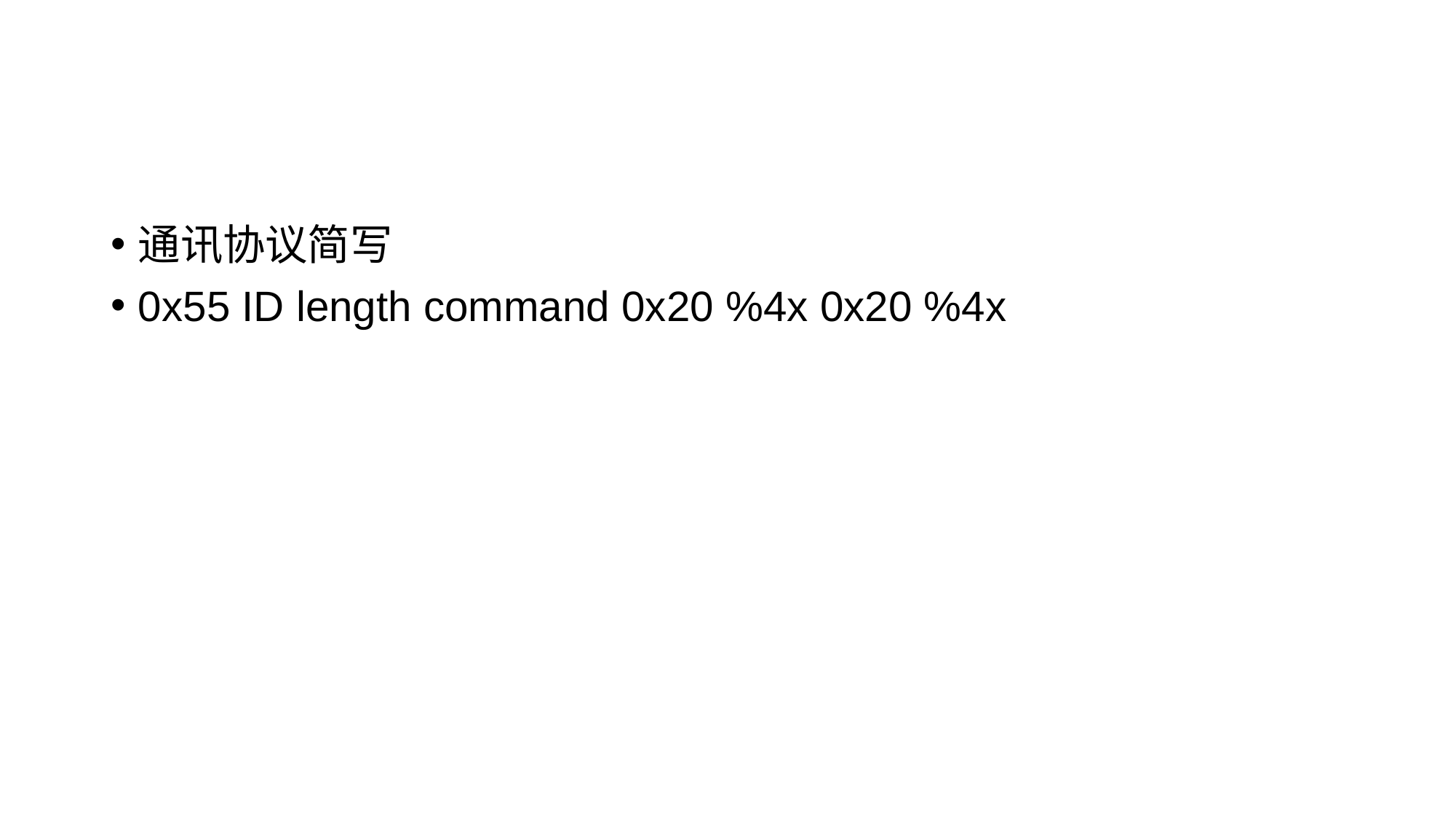

#
通讯协议简写
0x55 ID length command 0x20 %4x 0x20 %4x